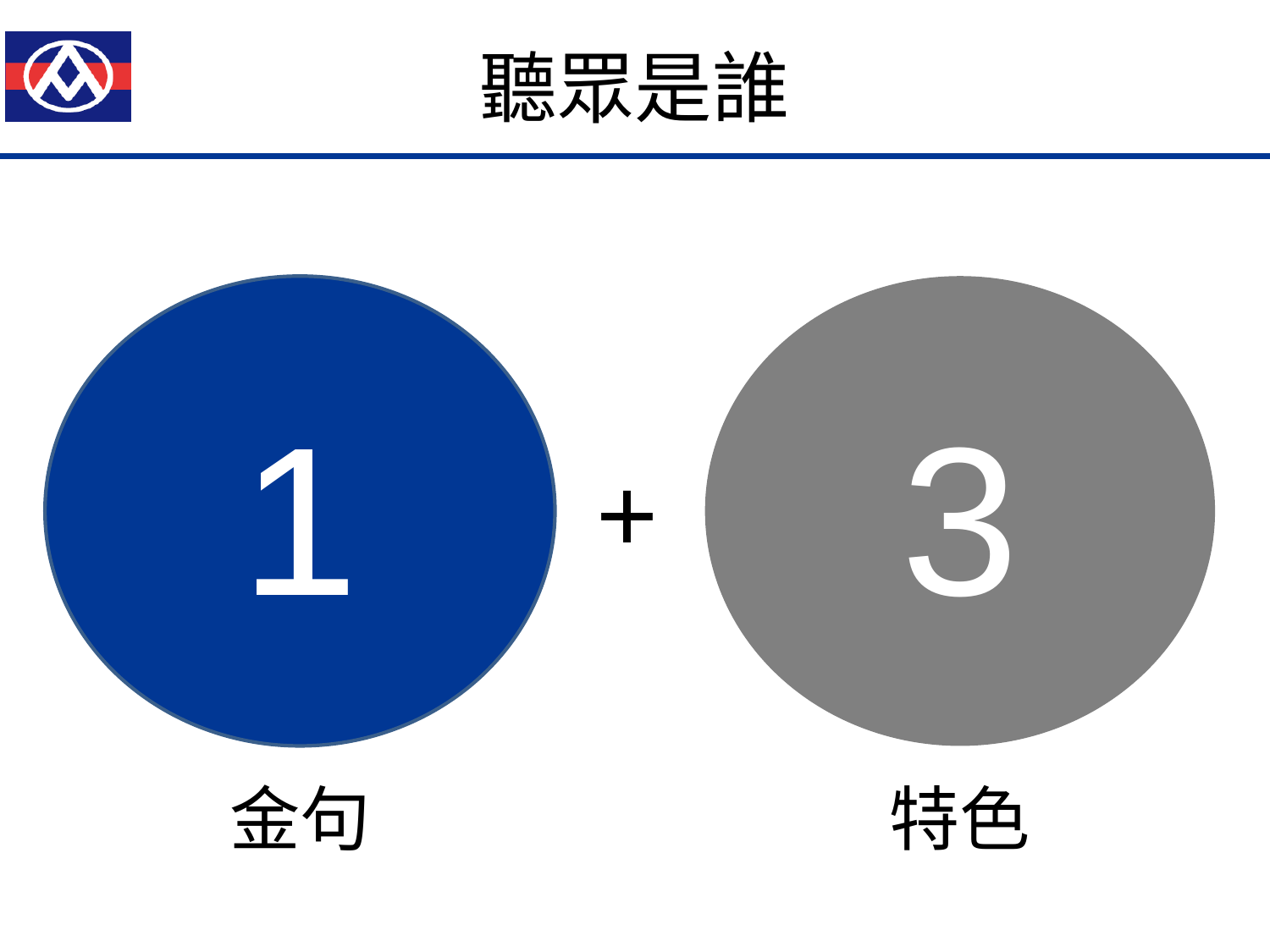

# 聽眾是誰
1
3
+
金句
特色